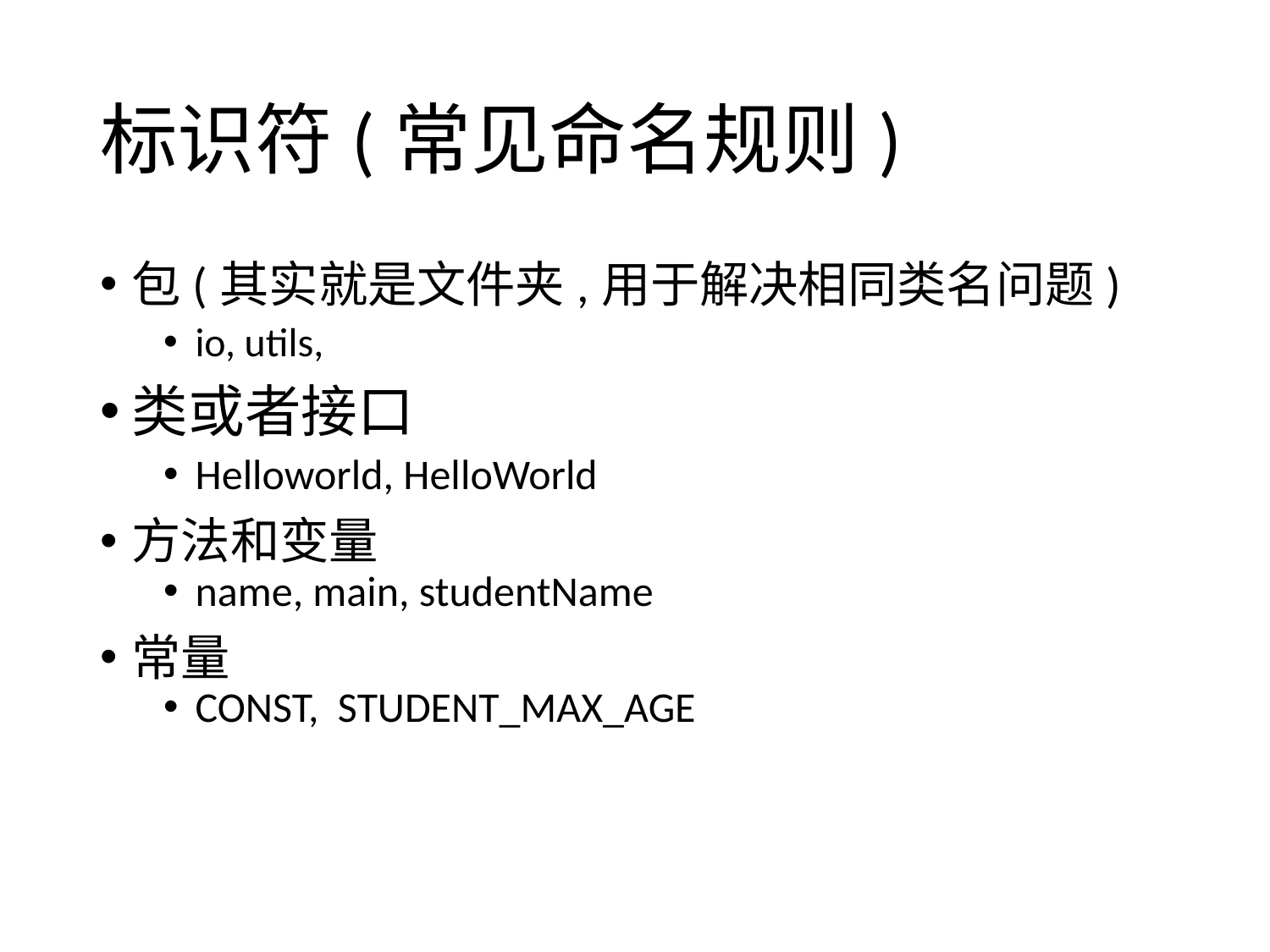

# 标识符(常见命名规则)
包(其实就是文件夹,用于解决相同类名问题)
io, utils,
类或者接口
Helloworld, HelloWorld
方法和变量
name, main, studentName
常量
CONST,  STUDENT_MAX_AGE